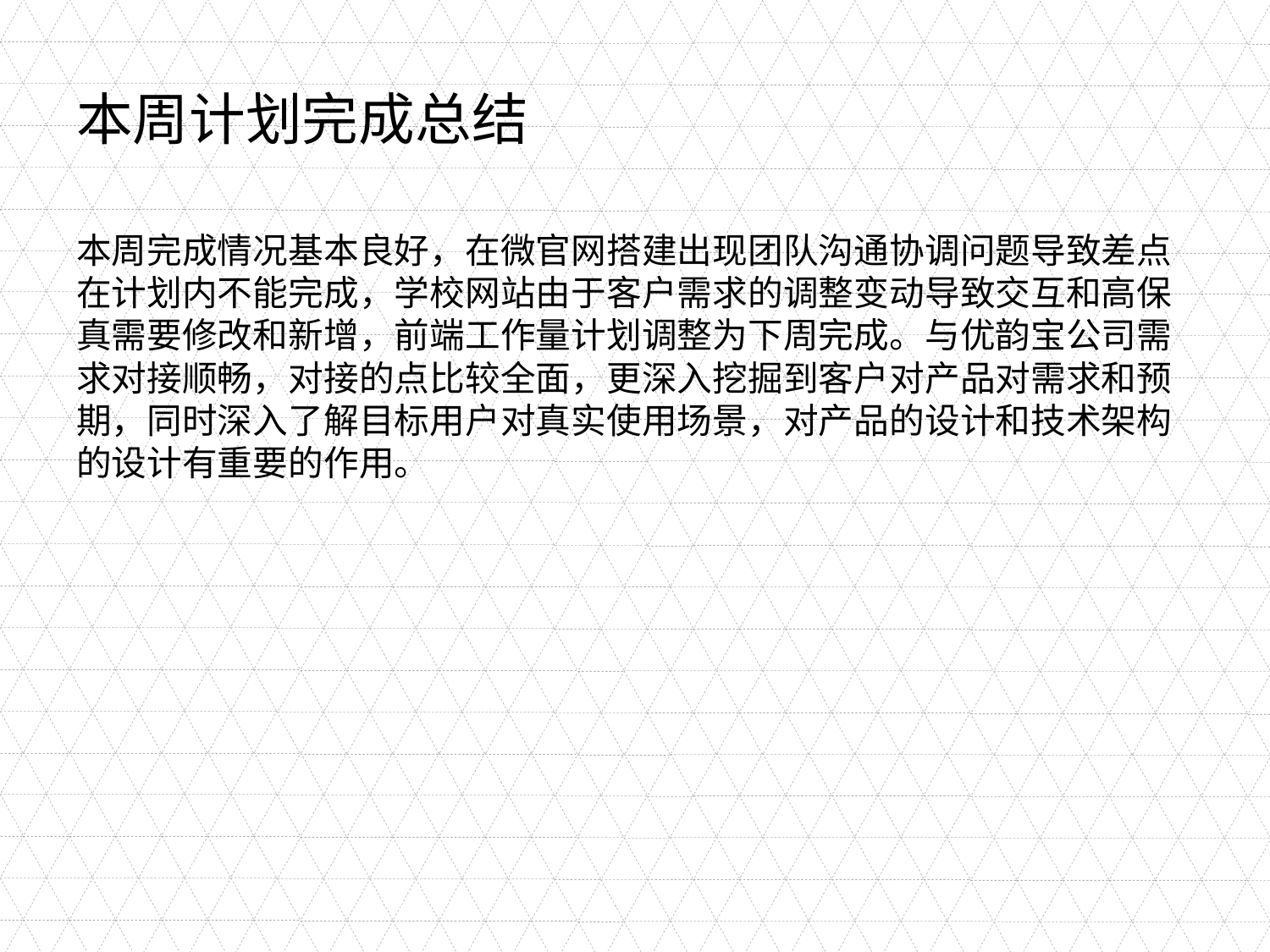

# 本周计划完成总结
本周完成情况基本良好，在微官网搭建出现团队沟通协调问题导致差点在计划内不能完成，学校网站由于客户需求的调整变动导致交互和高保真需要修改和新增，前端工作量计划调整为下周完成。与优韵宝公司需求对接顺畅，对接的点比较全面，更深入挖掘到客户对产品对需求和预期，同时深入了解目标用户对真实使用场景，对产品的设计和技术架构的设计有重要的作用。